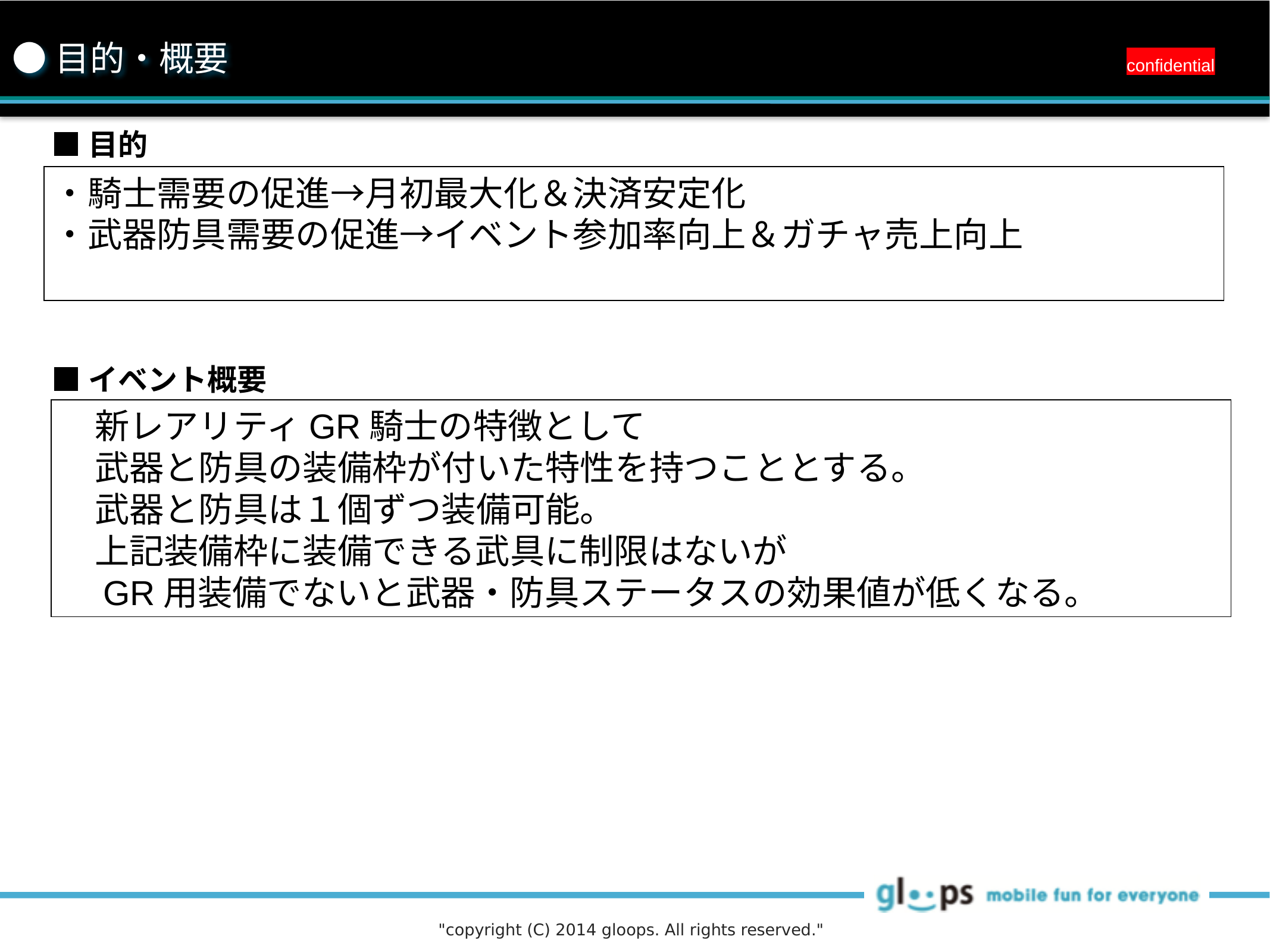

●目的・概要
confidential
■目的
・騎士需要の促進→月初最大化＆決済安定化
・武器防具需要の促進→イベント参加率向上＆ガチャ売上向上

■イベント概要
　新レアリティGR騎士の特徴として
　武器と防具の装備枠が付いた特性を持つこととする。
　武器と防具は１個ずつ装備可能。
　上記装備枠に装備できる武具に制限はないが
　GR用装備でないと武器・防具ステータスの効果値が低くなる。